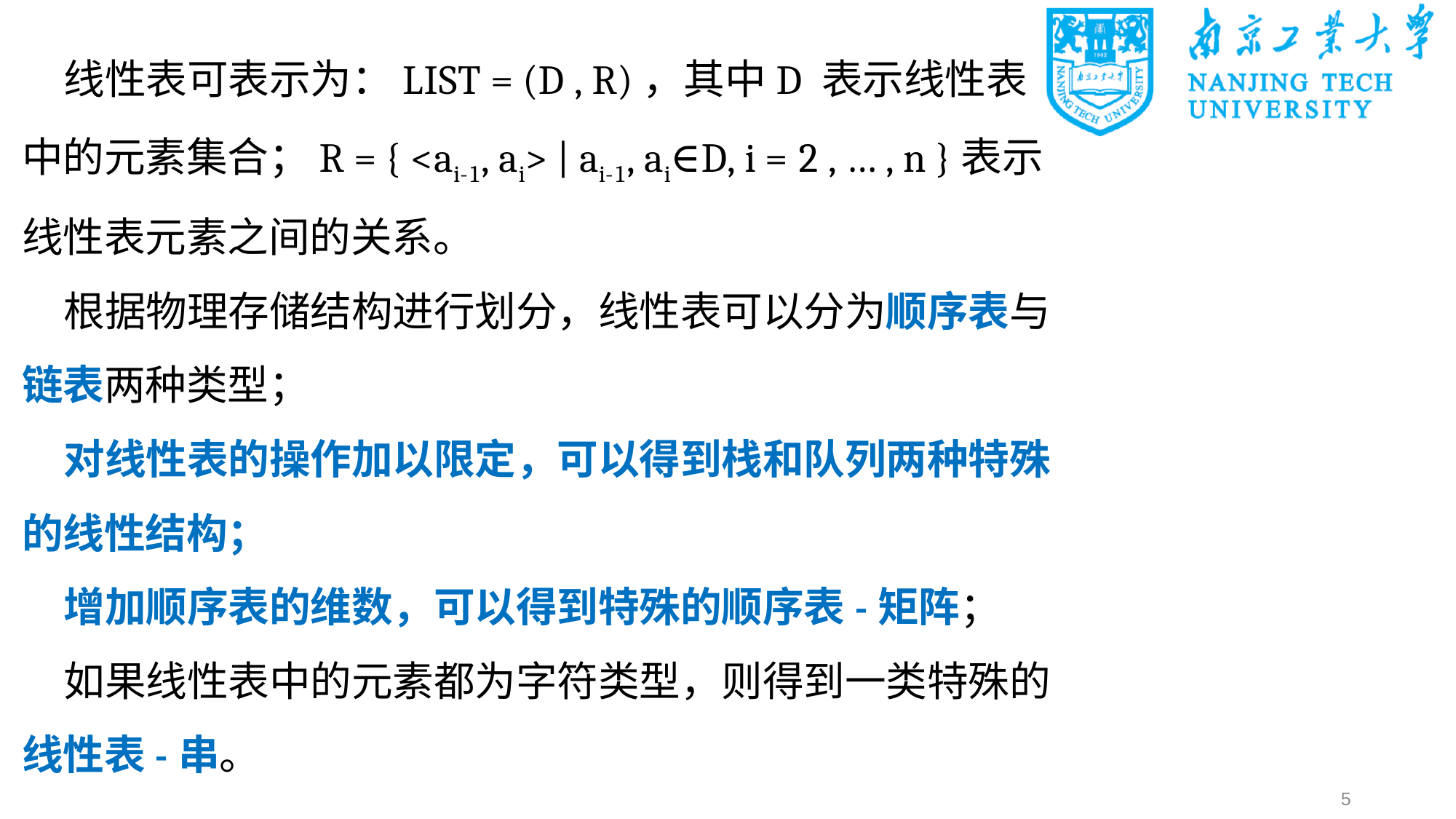

线性表可表示为：LIST = (D , R)，其中D 表示线性表中的元素集合；R = { <ai-1, ai> | ai-1, ai∈D, i = 2 , … , n }表示线性表元素之间的关系。
根据物理存储结构进行划分，线性表可以分为顺序表与链表两种类型；
对线性表的操作加以限定，可以得到栈和队列两种特殊的线性结构；
增加顺序表的维数，可以得到特殊的顺序表-矩阵；
如果线性表中的元素都为字符类型，则得到一类特殊的线性表-串。
5